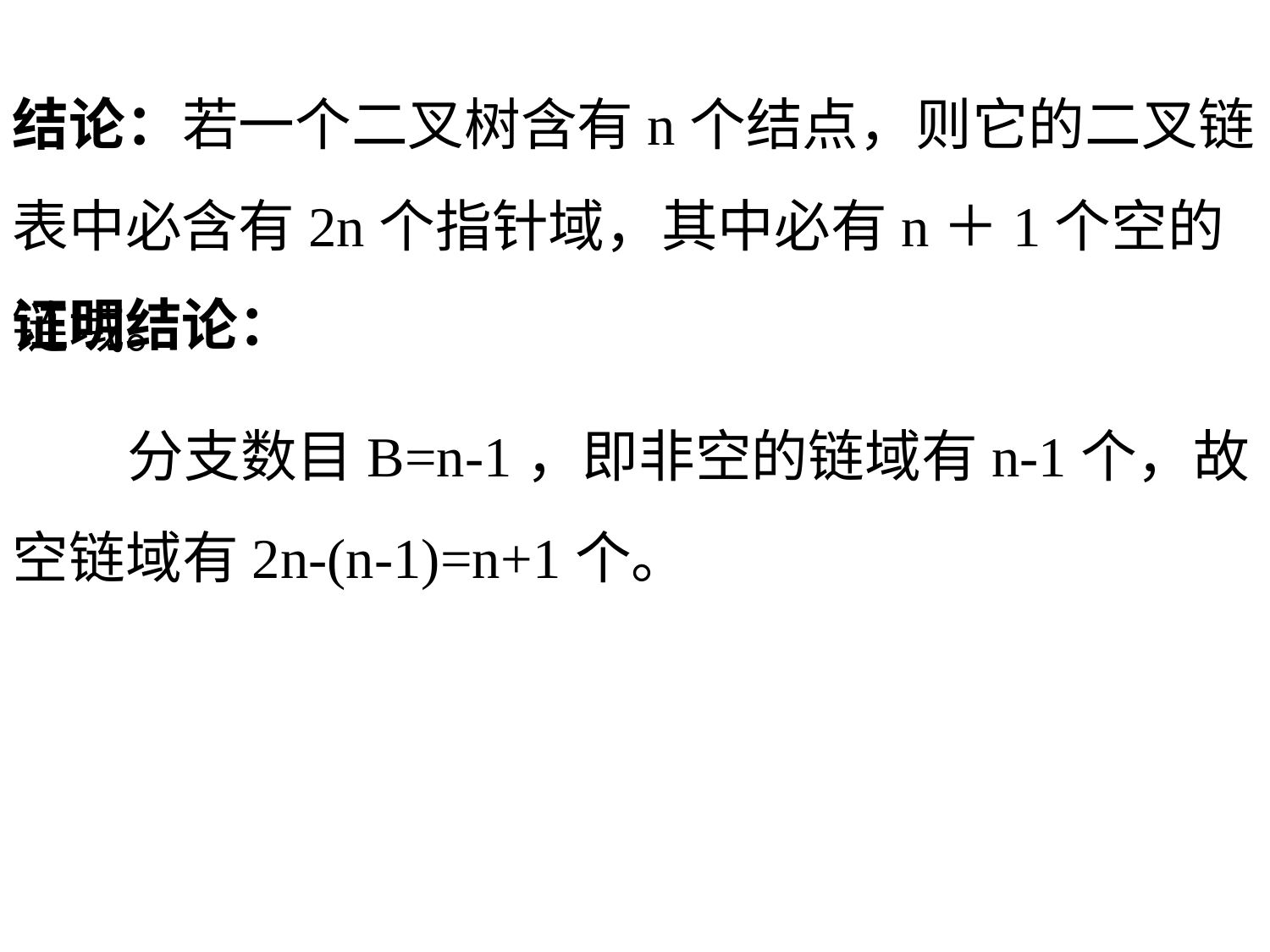

结论：若一个二叉树含有n个结点，则它的二叉链表中必含有2n个指针域，其中必有n＋1个空的链域。
证明结论：
        分支数目B=n-1，即非空的链域有n-1个，故空链域有2n-(n-1)=n+1个。